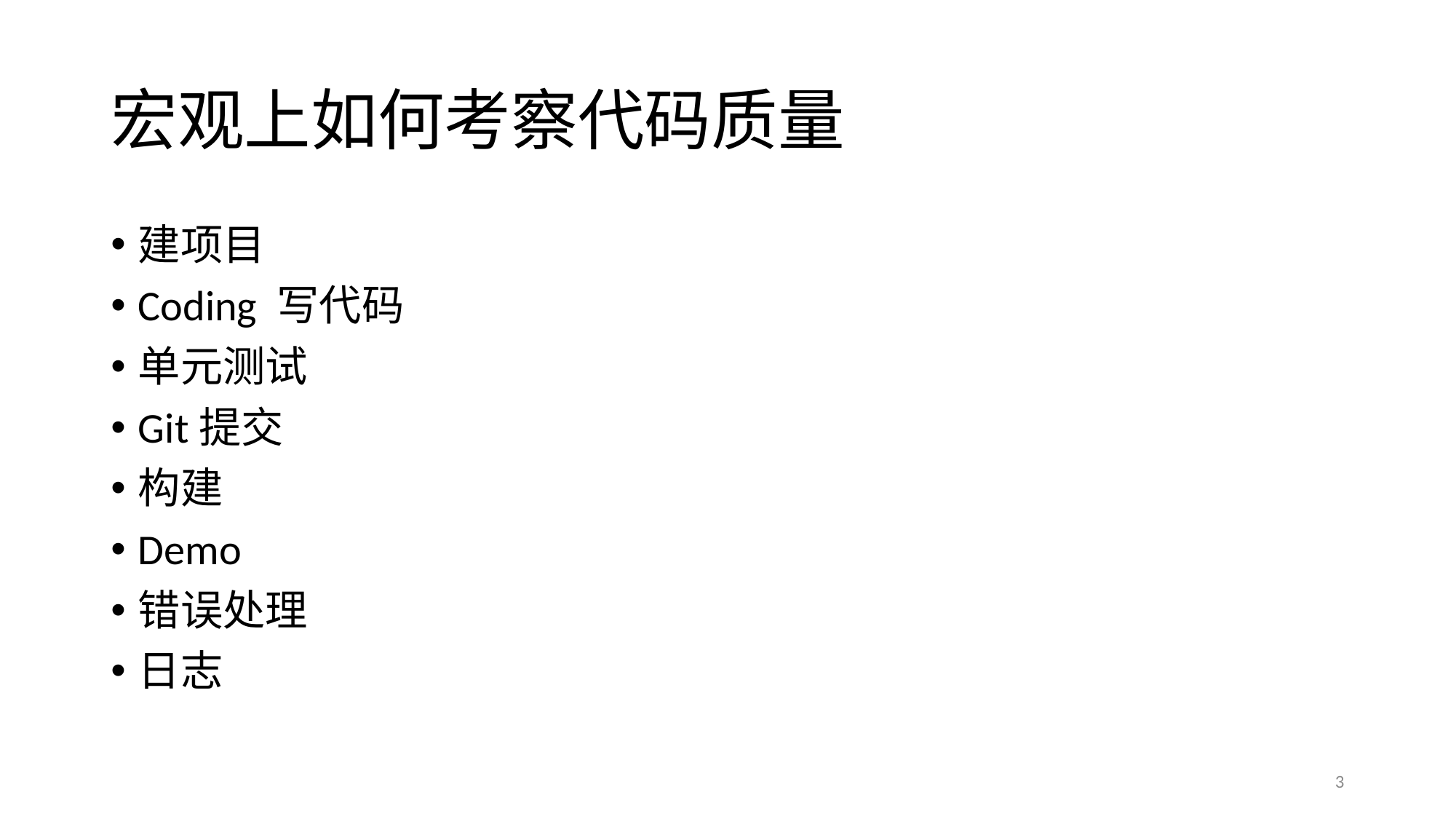

# 宏观上如何考察代码质量
建项目
Coding 写代码
单元测试
Git提交
构建
Demo
错误处理
日志

3